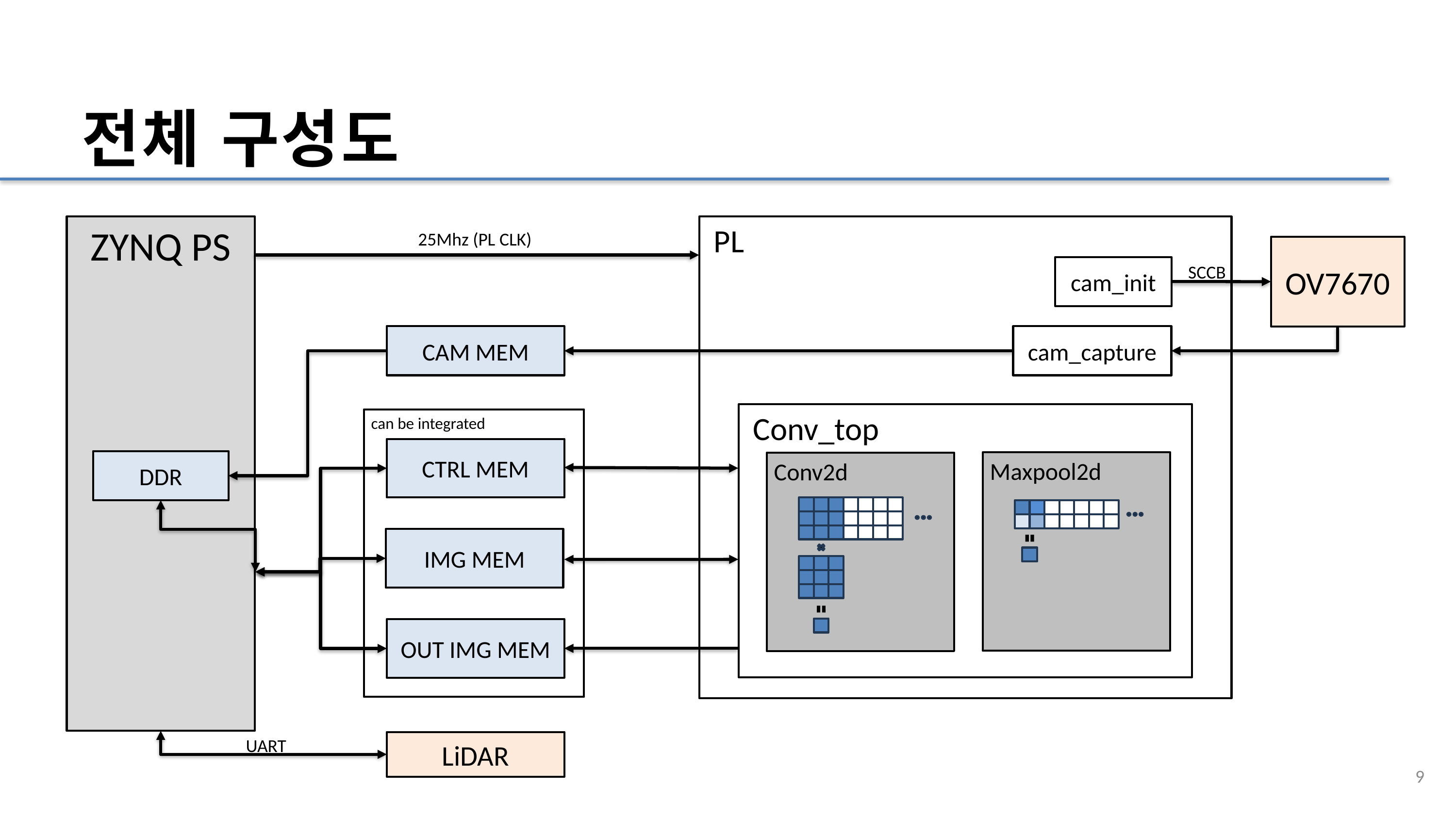

전체 구성도
ZYNQ PS
 PL
25Mhz (PL CLK)
OV7670
cam_init
SCCB
CAM MEM
cam_capture
 Conv_top

can be integrated
CTRL MEM
DDR
Maxpool2d
Conv2d

IMG MEM

OUT IMG MEM
UART
LiDAR
9